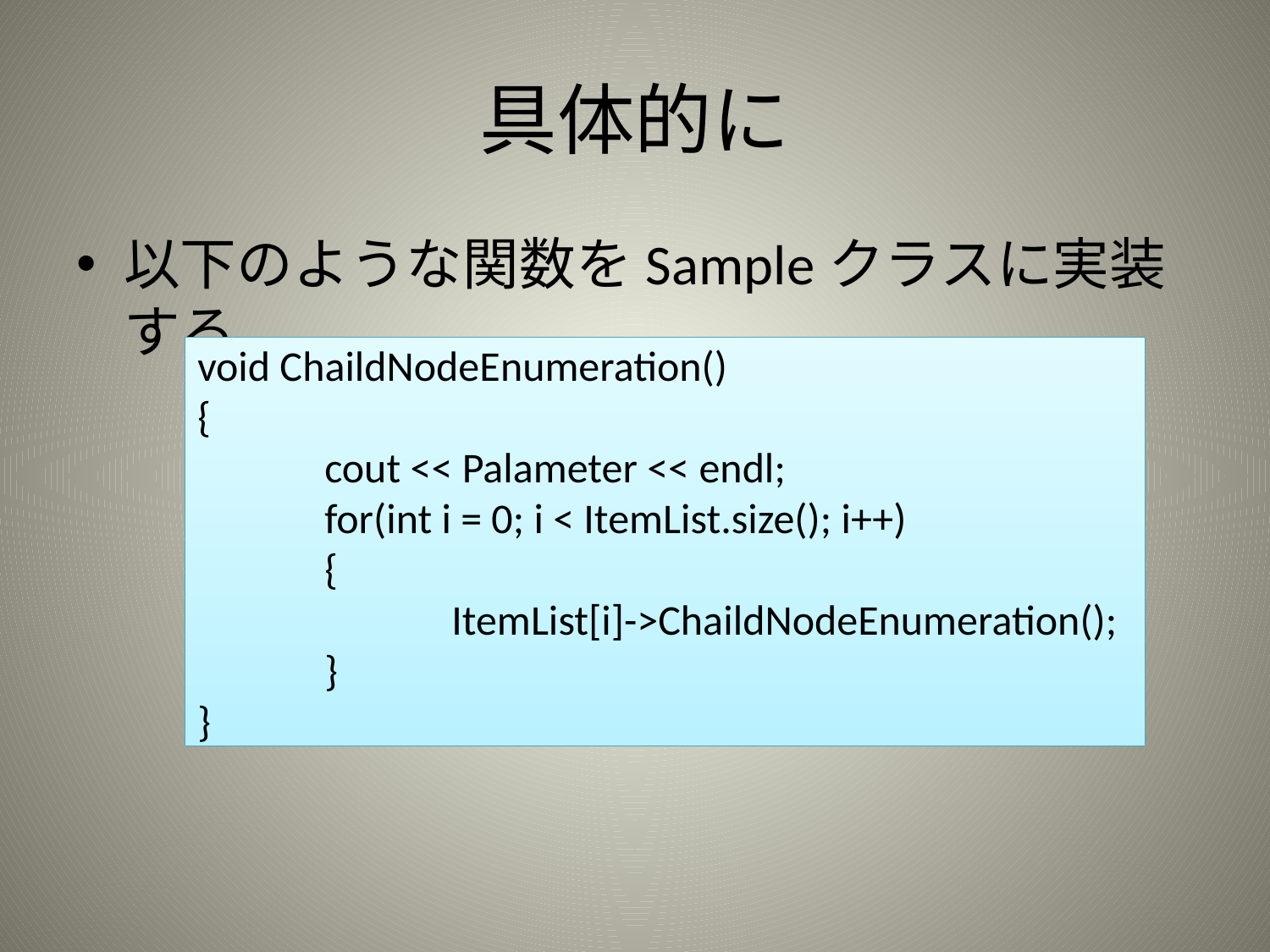

# 具体的に
以下のような関数をSampleクラスに実装する
void ChaildNodeEnumeration()
{
	cout << Palameter << endl;
	for(int i = 0; i < ItemList.size(); i++)
	{
		ItemList[i]->ChaildNodeEnumeration();
	}
}